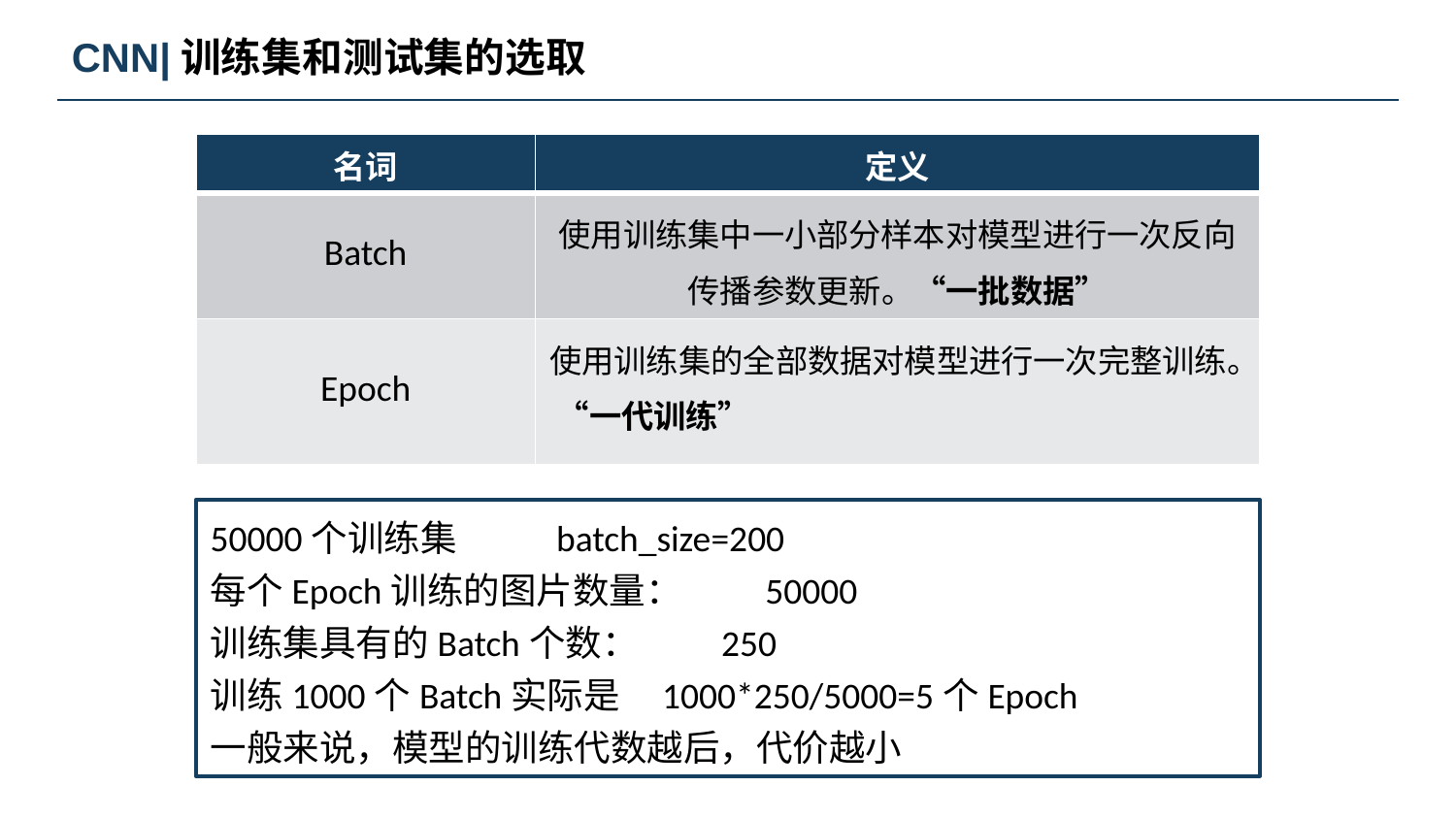

CNN|训练集和测试集的选取
| 名词 | 定义 |
| --- | --- |
| Batch | 使用训练集中一小部分样本对模型进行一次反向传播参数更新。“一批数据” |
| Epoch | 使用训练集的全部数据对模型进行一次完整训练。 “一代训练” |
50000个训练集           batch_size=200
每个Epoch训练的图片数量：         50000
训练集具有的Batch个数：         250
训练1000个Batch实际是    1000*250/5000=5个Epoch
一般来说，模型的训练代数越后，代价越小